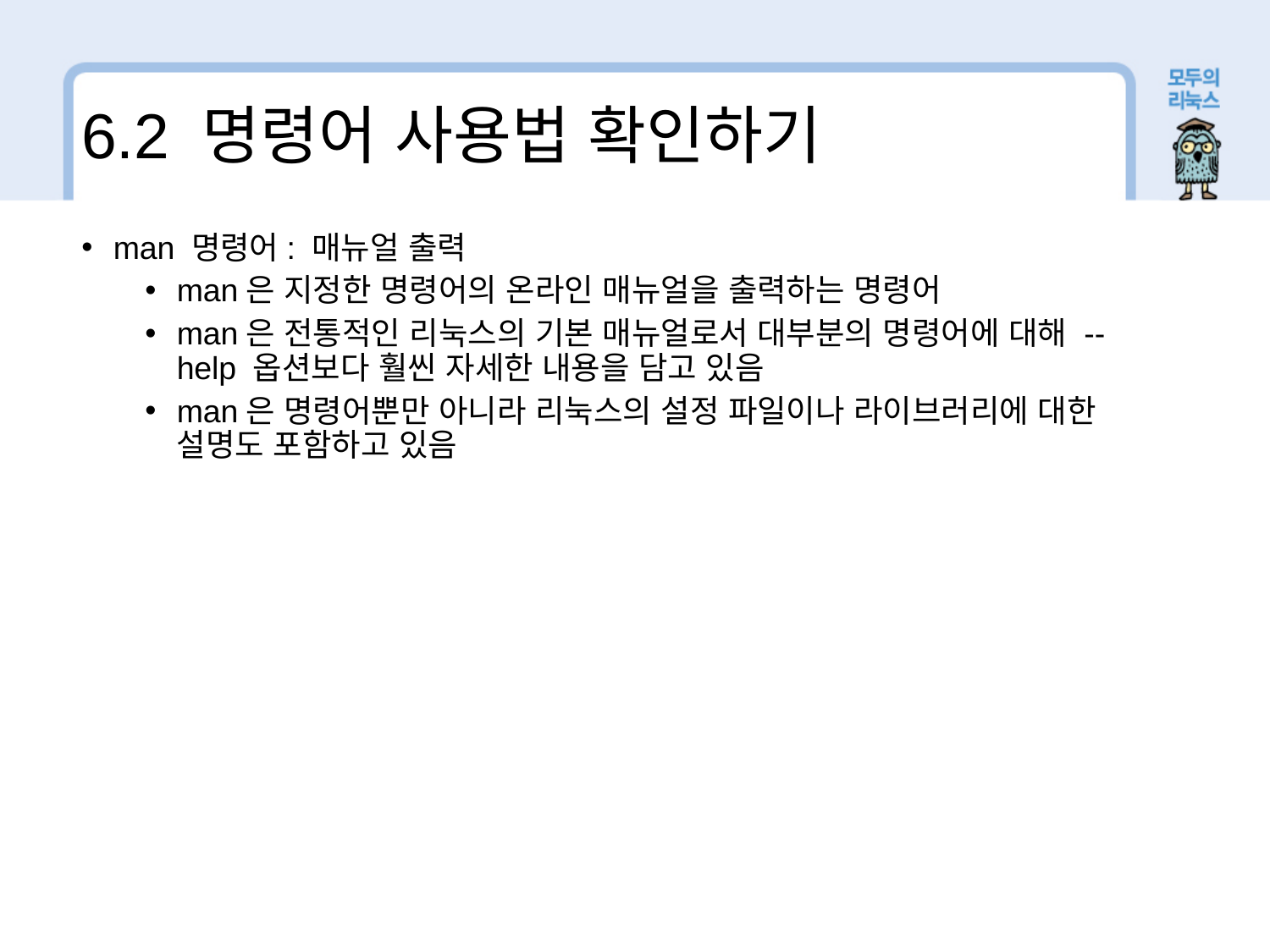

6.2 명령어 사용법 확인하기
man 명령어: 매뉴얼 출력
man은 지정한 명령어의 온라인 매뉴얼을 출력하는 명령어
man은 전통적인 리눅스의 기본 매뉴얼로서 대부분의 명령어에 대해 --help 옵션보다 훨씬 자세한 내용을 담고 있음
man은 명령어뿐만 아니라 리눅스의 설정 파일이나 라이브러리에 대한 설명도 포함하고 있음